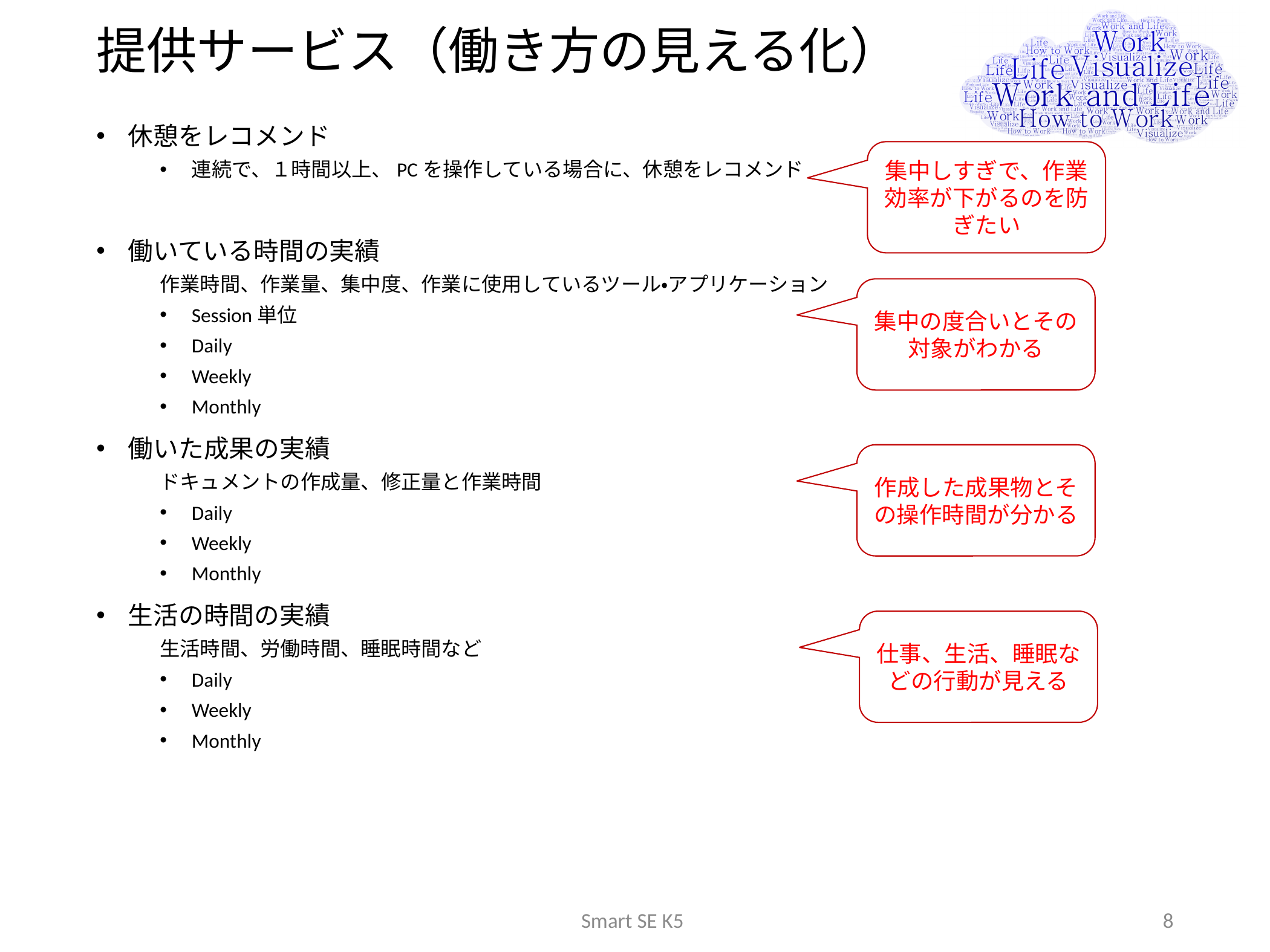

# 提供サービス（働き方の見える化）
休憩をレコメンド
連続で、１時間以上、PCを操作している場合に、休憩をレコメンド

働いている時間の実績
作業時間、作業量、集中度、作業に使用しているツール・アプリケーション
Session単位
Daily
Weekly
Monthly
働いた成果の実績
ドキュメントの作成量、修正量と作業時間
Daily
Weekly
Monthly
生活の時間の実績
生活時間、労働時間、睡眠時間など
Daily
Weekly
Monthly

集中しすぎで、作業効率が下がるのを防ぎたい
集中の度合いとその対象がわかる
作成した成果物とその操作時間が分かる
仕事、生活、睡眠などの行動が見える
Smart SE K5
8